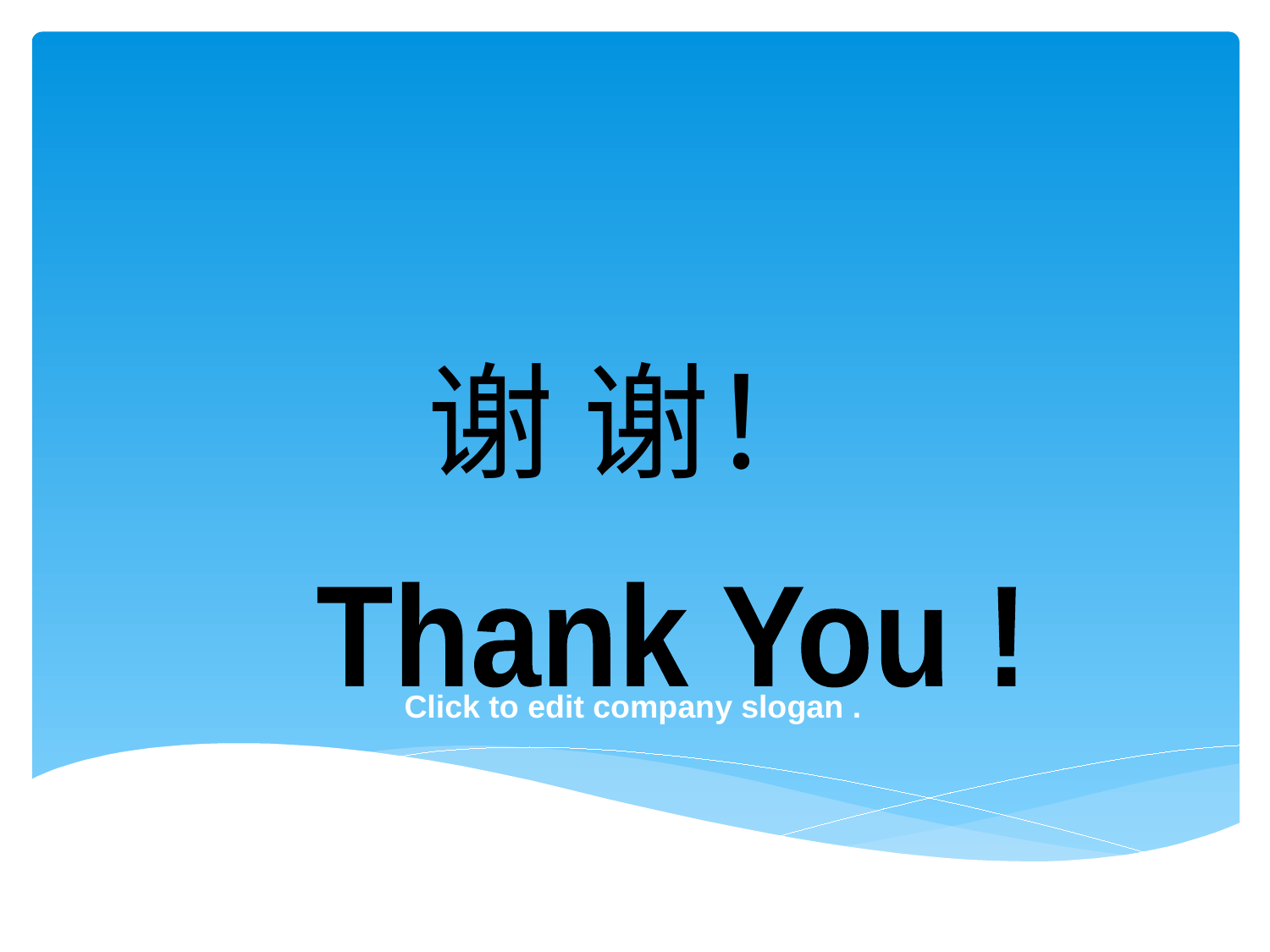

谢 谢！
Thank You !
Click to edit company slogan .